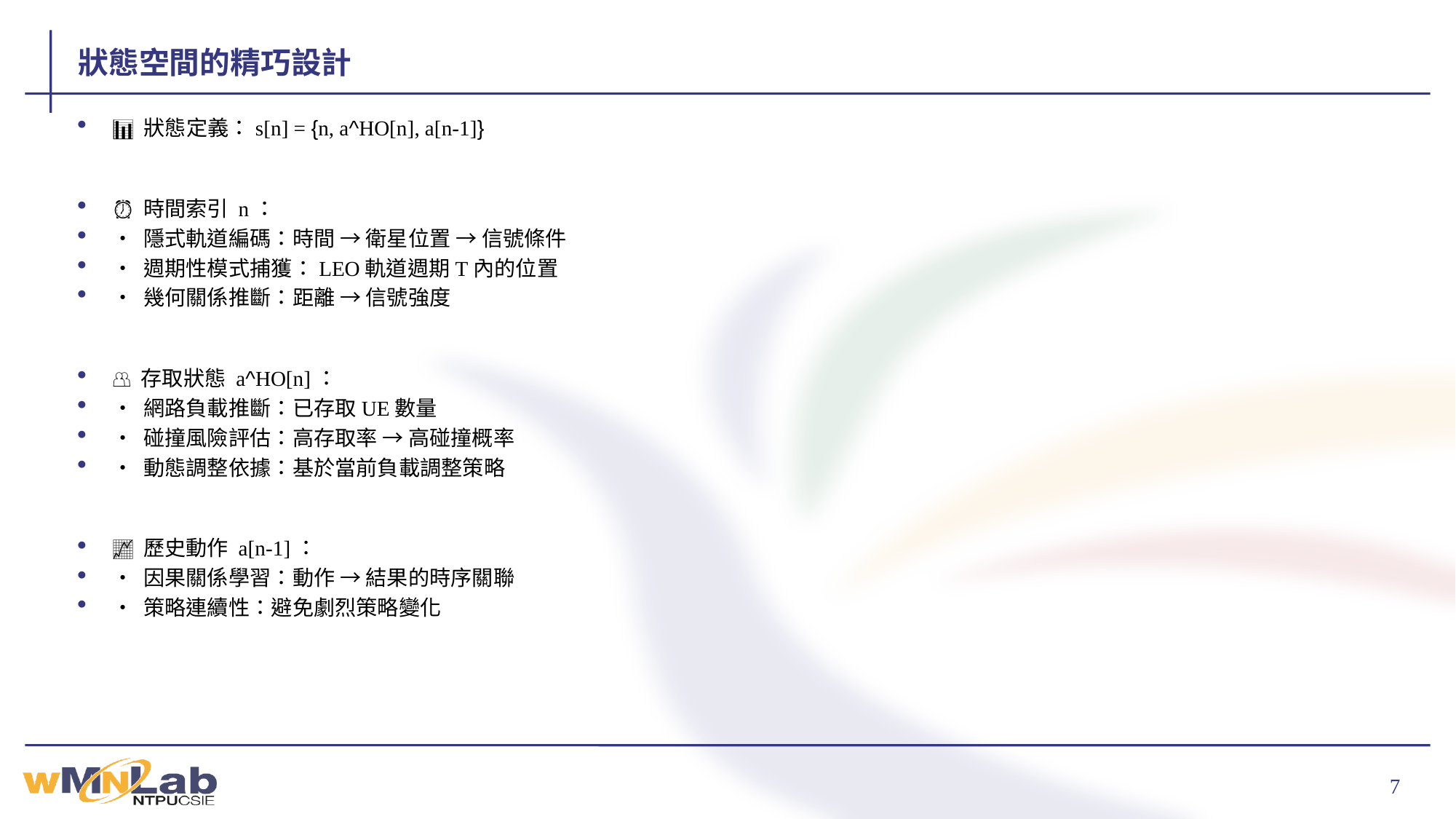

# 狀態空間的精巧設計
📊 狀態定義：s[n] = {n, a^HO[n], a[n-1]}

⏰ 時間索引 n：
• 隱式軌道編碼：時間 → 衛星位置 → 信號條件
• 週期性模式捕獲：LEO軌道週期T內的位置
• 幾何關係推斷：距離 → 信號強度

👥 存取狀態 a^HO[n]：
• 網路負載推斷：已存取UE數量
• 碰撞風險評估：高存取率 → 高碰撞概率
• 動態調整依據：基於當前負載調整策略

📈 歷史動作 a[n-1]：
• 因果關係學習：動作 → 結果的時序關聯
• 策略連續性：避免劇烈策略變化